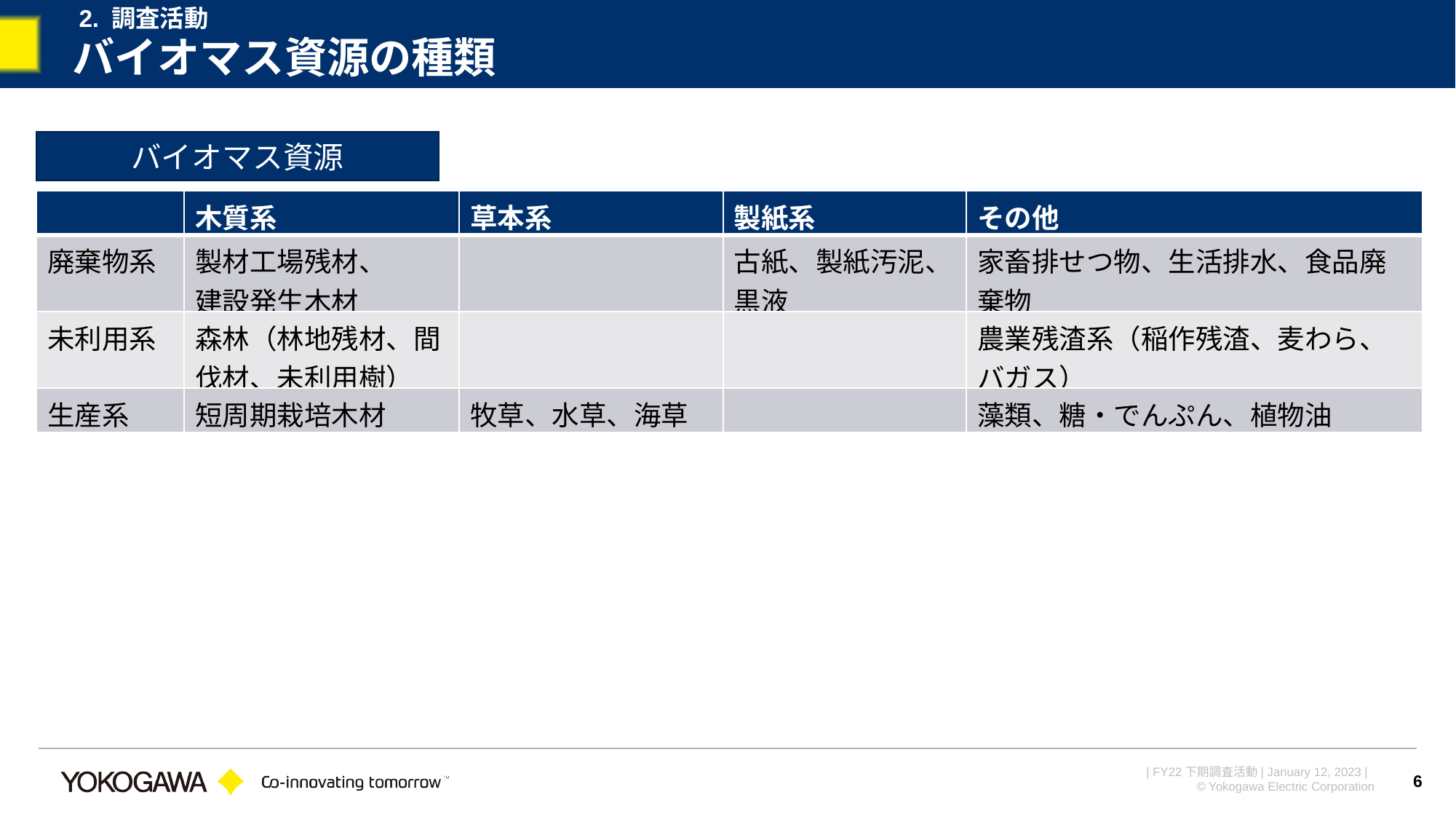

2. 調査活動
バイオマス資源の種類
バイオマス資源
|  | 木質系 | 草本系 | 製紙系 | その他 |
| --- | --- | --- | --- | --- |
| 廃棄物系 | 製材工場残材、 建設発生木材 |  | 古紙、製紙汚泥、黒液 | 家畜排せつ物、生活排水、食品廃棄物 |
| 未利用系 | 森林（林地残材、間伐材、未利用樹） |  |  | 農業残渣系（稲作残渣、麦わら、バガス） |
| 生産系 | 短周期栽培木材 | 牧草、水草、海草 |  | 藻類、糖・でんぷん、植物油 |
6